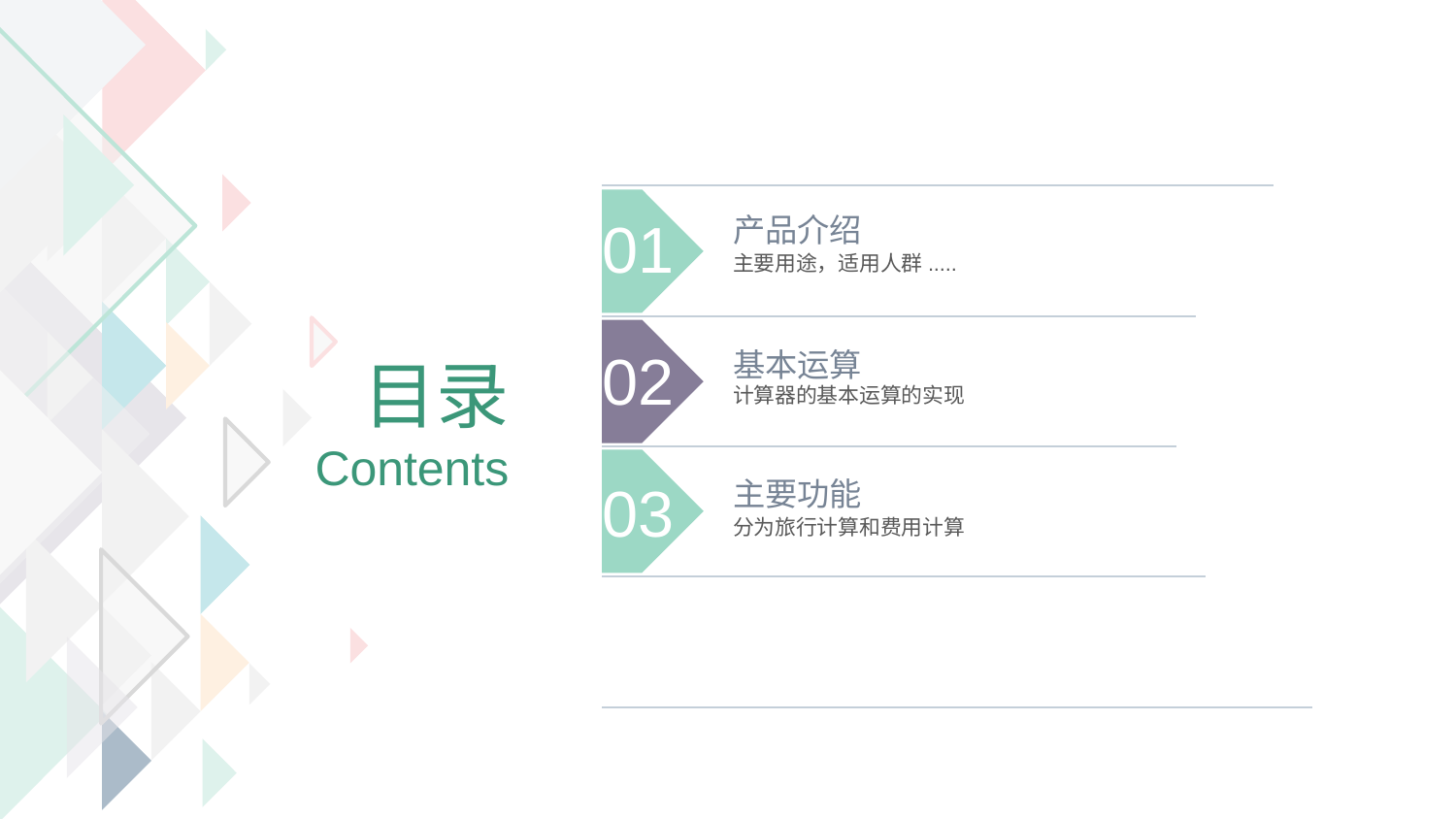

01
产品介绍
主要用途，适用人群.....

02
基本运算
计算器的基本运算的实现
目录
Contents

03
主要功能
分为旅行计算和费用计算